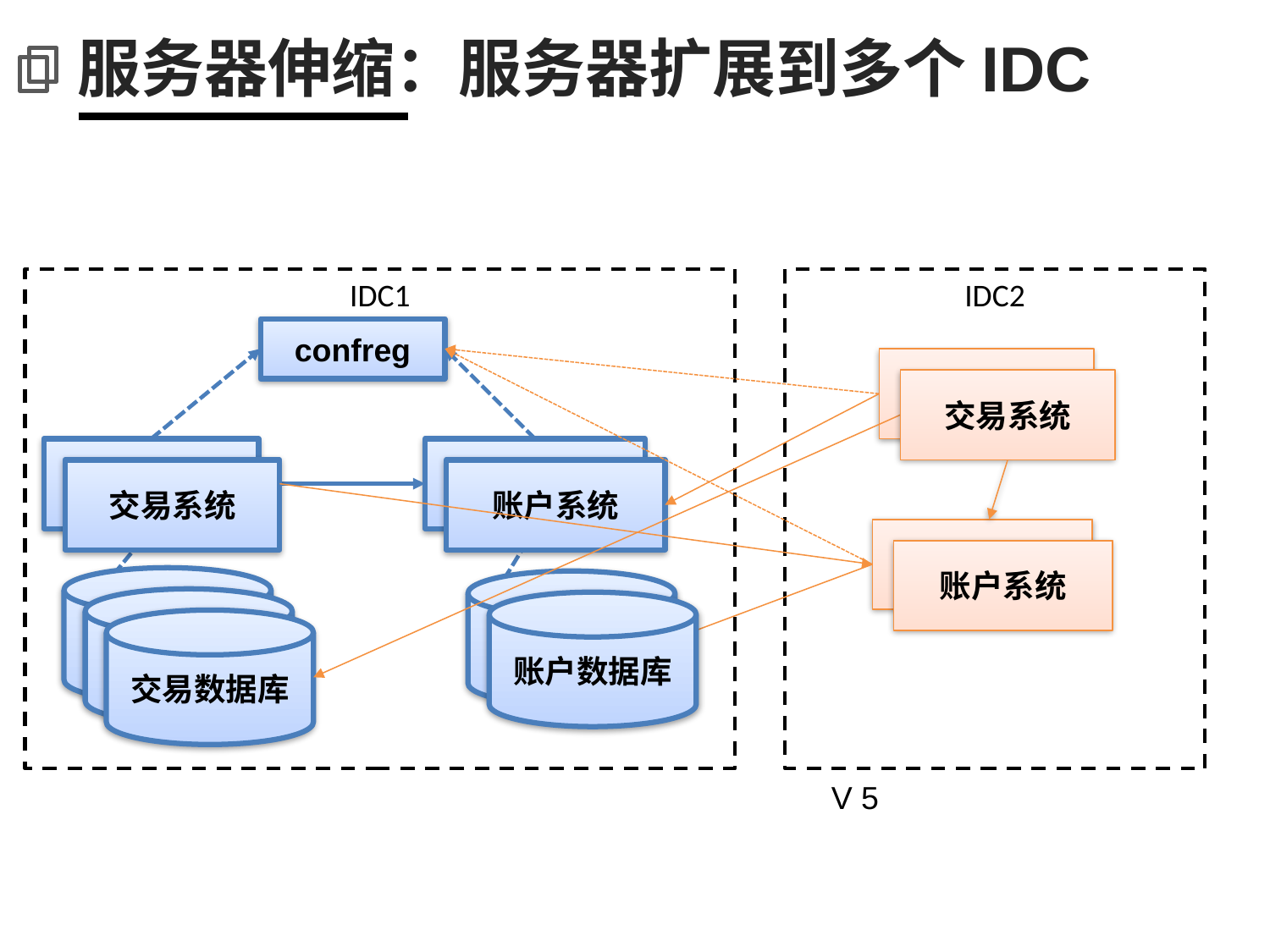

# 服务器伸缩：服务器扩展到多个IDC
IDC1
IDC2
confreg
交易系统
交易系统
交易系统
账户系统
交易系统
账户系统
账户系统
账户系统
交易数据库
账户数据库
交易数据库
账户数据库
交易数据库
V 5